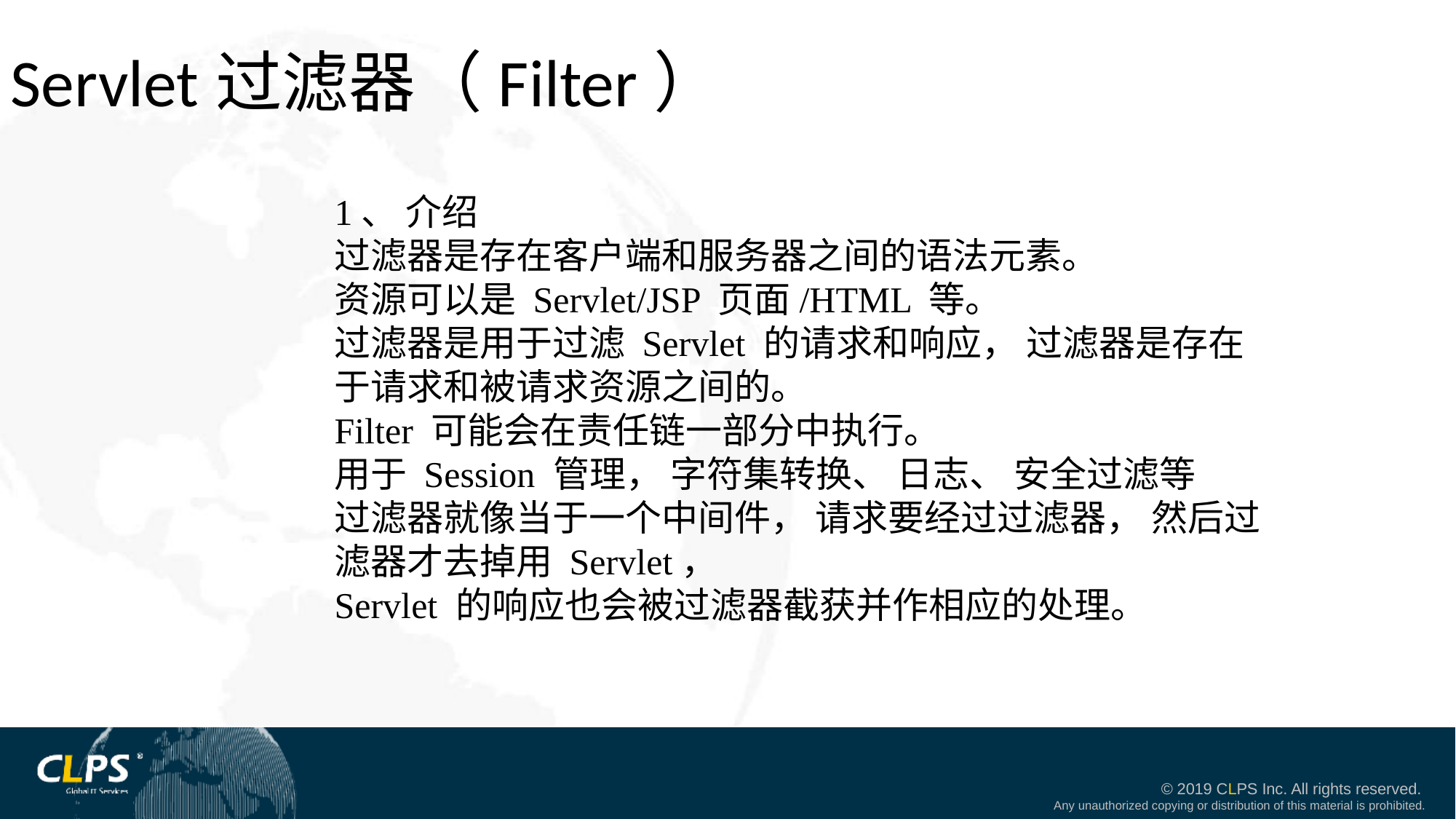

Servlet过滤器（Filter）
1、 介绍
过滤器是存在客户端和服务器之间的语法元素。
资源可以是 Servlet/JSP 页面/HTML 等。
过滤器是用于过滤 Servlet 的请求和响应， 过滤器是存在于请求和被请求资源之间的。
Filter 可能会在责任链一部分中执行。
用于 Session 管理， 字符集转换、 日志、 安全过滤等
过滤器就像当于一个中间件， 请求要经过过滤器， 然后过滤器才去掉用 Servlet，
Servlet 的响应也会被过滤器截获并作相应的处理。